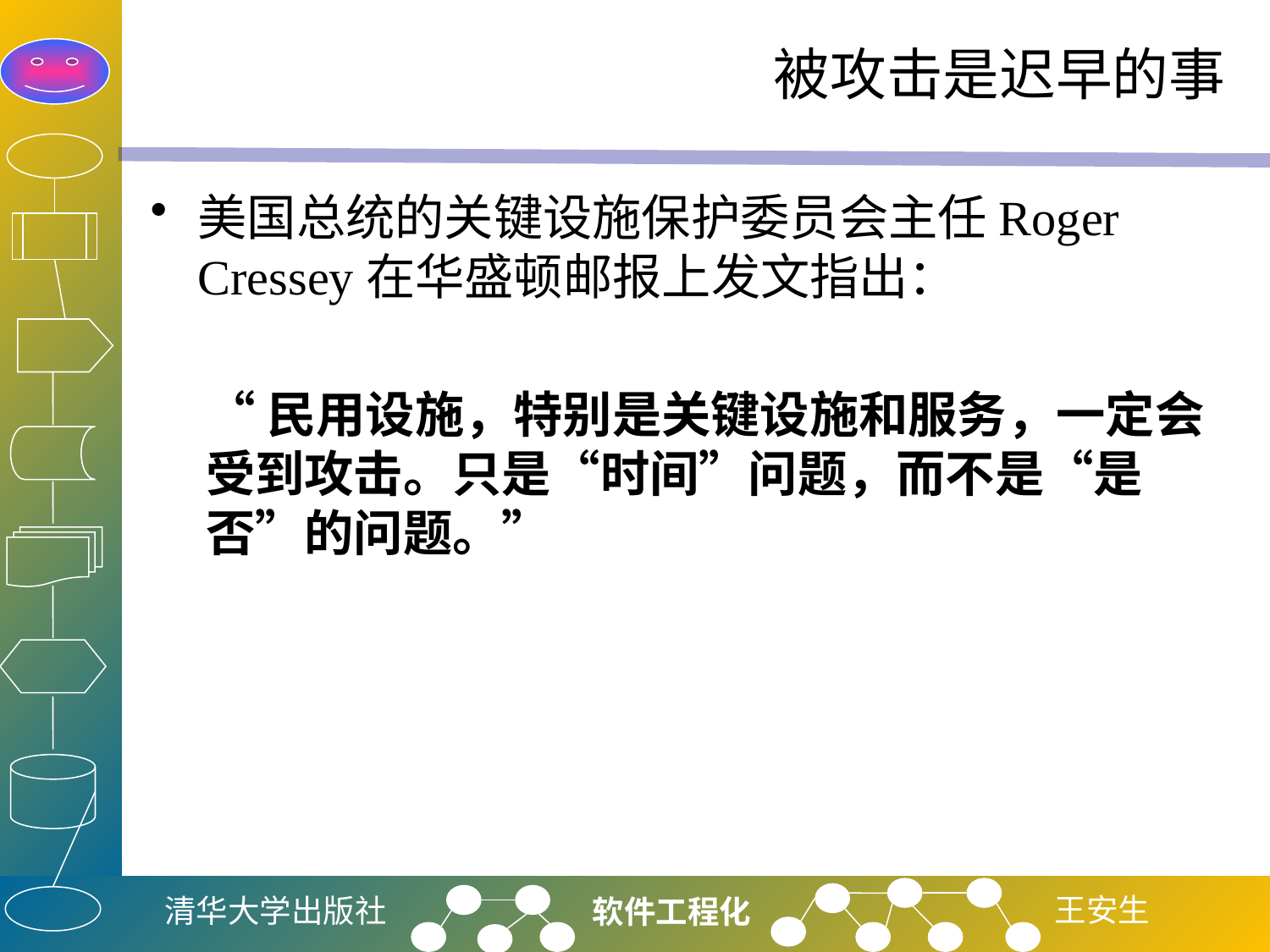

# 被攻击是迟早的事
美国总统的关键设施保护委员会主任Roger Cressey在华盛顿邮报上发文指出：

“民用设施，特别是关键设施和服务，一定会受到攻击。只是“时间”问题，而不是“是否”的问题。”